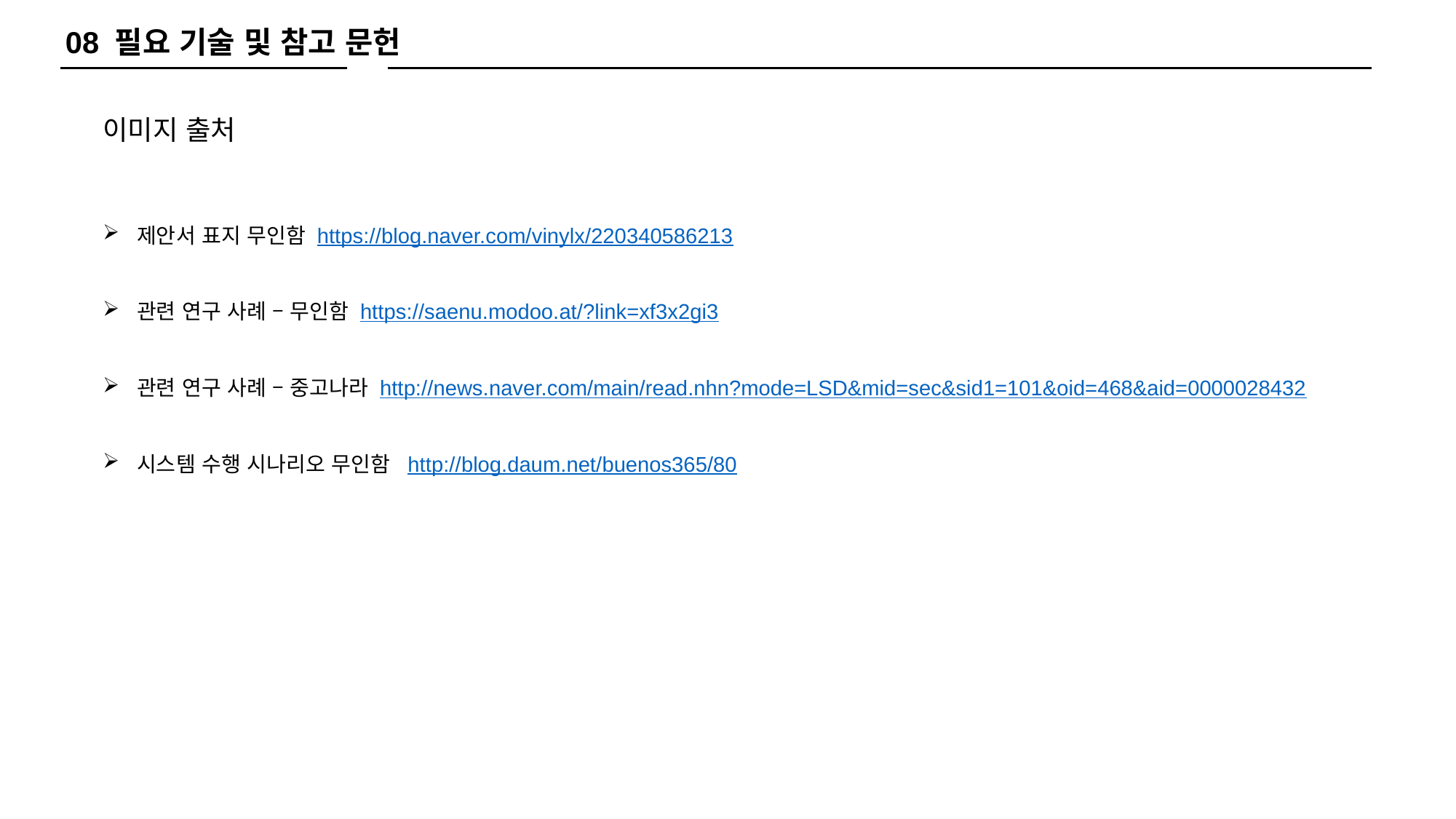

08 필요 기술 및 참고 문헌
이미지 출처

제안서 표지 무인함 https://blog.naver.com/vinylx/220340586213

관련 연구 사례 – 무인함 https://saenu.modoo.at/?link=xf3x2gi3

관련 연구 사례 – 중고나라 http://news.naver.com/main/read.nhn?mode=LSD&mid=sec&sid1=101&oid=468&aid=0000028432

시스템 수행 시나리오 무인함  http://blog.daum.net/buenos365/80